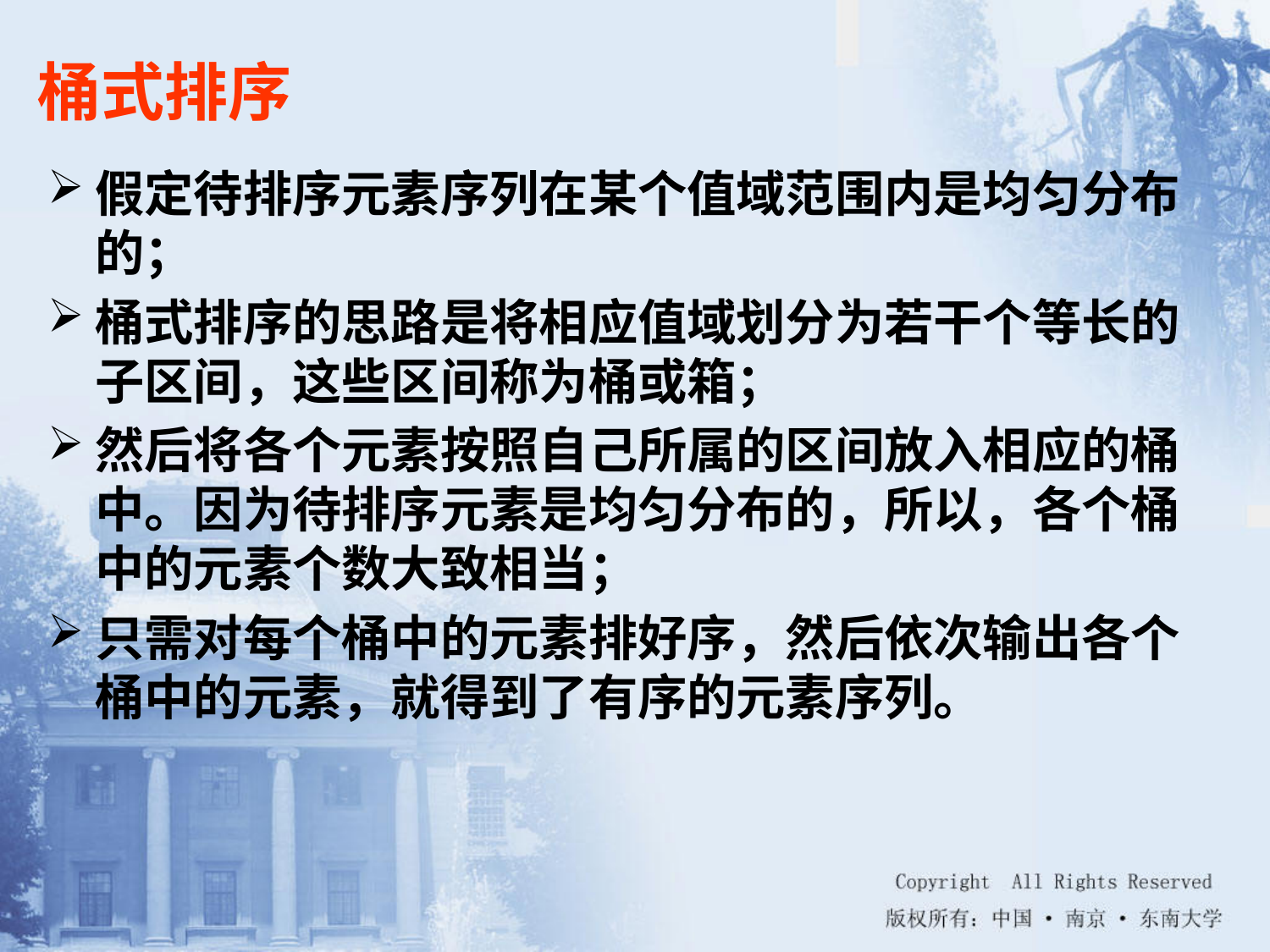

桶式排序
假定待排序元素序列在某个值域范围内是均匀分布的；
桶式排序的思路是将相应值域划分为若干个等长的子区间，这些区间称为桶或箱；
然后将各个元素按照自己所属的区间放入相应的桶中。因为待排序元素是均匀分布的，所以，各个桶中的元素个数大致相当；
只需对每个桶中的元素排好序，然后依次输出各个桶中的元素，就得到了有序的元素序列。